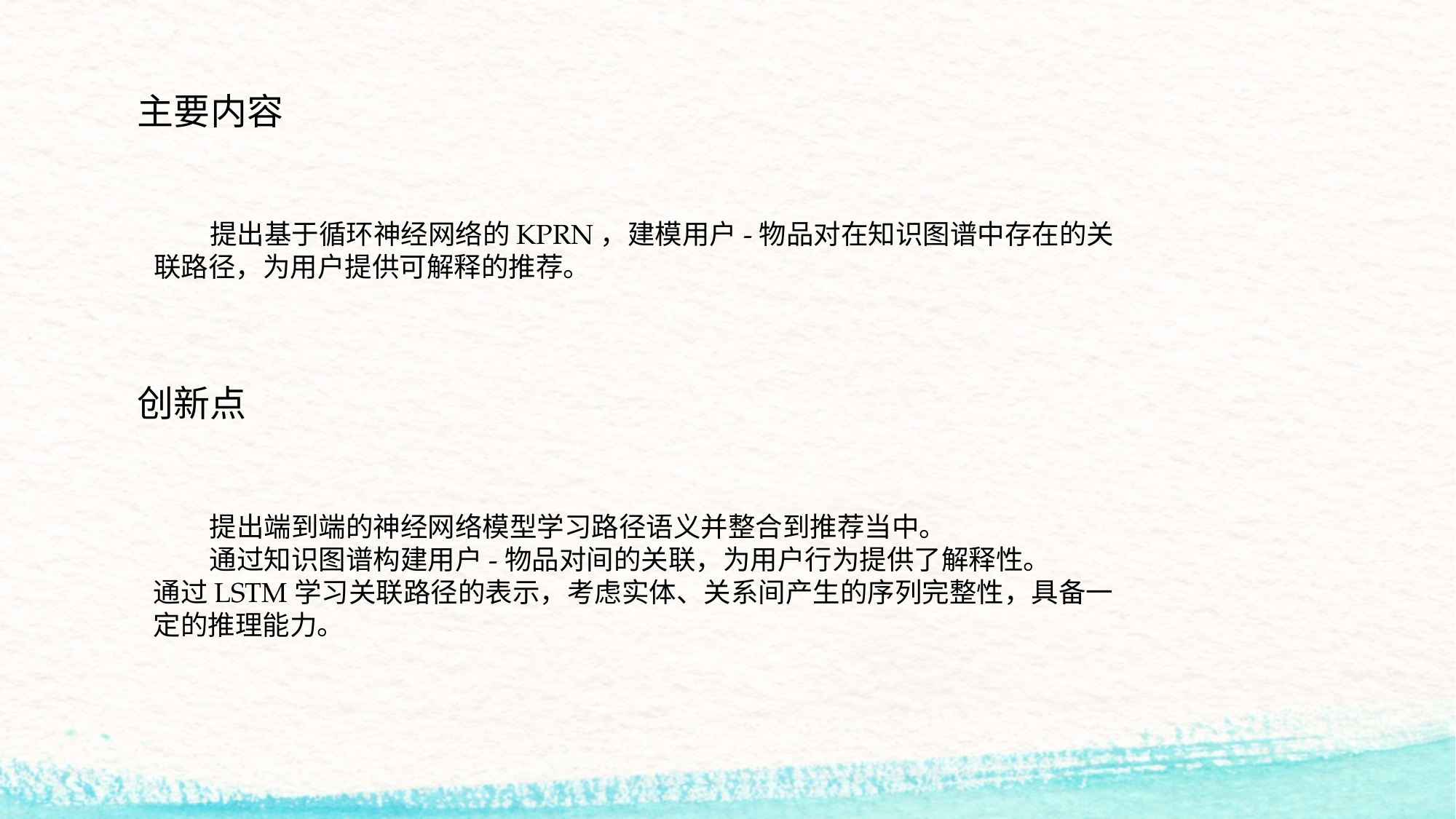

主要内容
        提出基于循环神经网络的KPRN，建模用户-物品对在知识图谱中存在的关联路径，为用户提供可解释的推荐。
创新点
        提出端到端的神经网络模型学习路径语义并整合到推荐当中。
        通过知识图谱构建用户-物品对间的关联，为用户行为提供了解释性。
通过LSTM学习关联路径的表示，考虑实体、关系间产生的序列完整性，具备一定的推理能力。